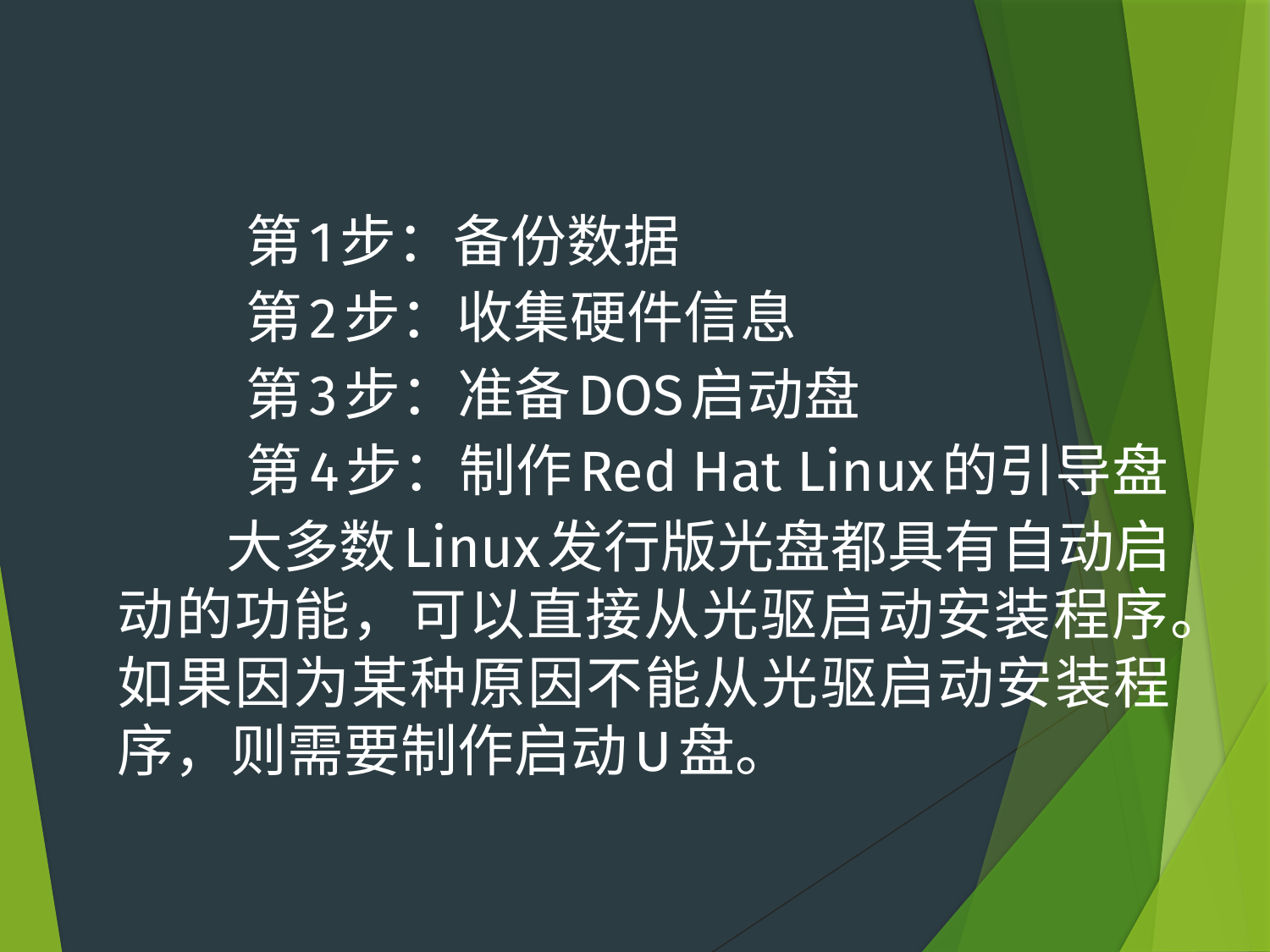

第1步：备份数据
第2步：收集硬件信息
第3步：准备DOS启动盘
第4步：制作Red Hat Linux的引导盘
        大多数Linux发行版光盘都具有自动启动的功能，可以直接从光驱启动安装程序。如果因为某种原因不能从光驱启动安装程序，则需要制作启动U盘。